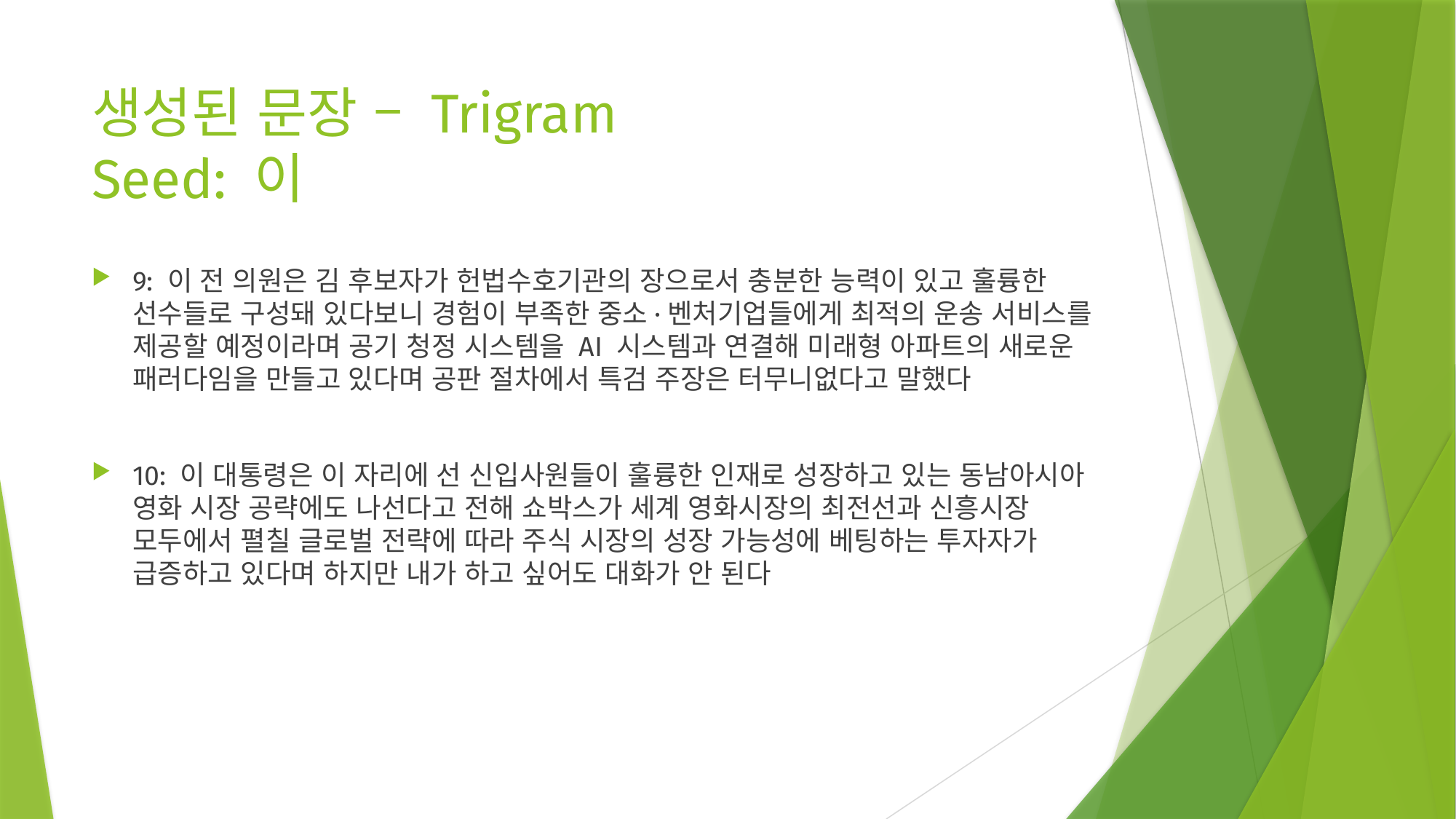

# 생성된 문장 – Trigram Seed: 이
9: 이 전 의원은 김 후보자가 헌법수호기관의 장으로서 충분한 능력이 있고 훌륭한 선수들로 구성돼 있다보니 경험이 부족한 중소·벤처기업들에게 최적의 운송 서비스를 제공할 예정이라며 공기 청정 시스템을 AI 시스템과 연결해 미래형 아파트의 새로운 패러다임을 만들고 있다며 공판 절차에서 특검 주장은 터무니없다고 말했다

10: 이 대통령은 이 자리에 선 신입사원들이 훌륭한 인재로 성장하고 있는 동남아시아 영화 시장 공략에도 나선다고 전해 쇼박스가 세계 영화시장의 최전선과 신흥시장 모두에서 펼칠 글로벌 전략에 따라 주식 시장의 성장 가능성에 베팅하는 투자자가 급증하고 있다며 하지만 내가 하고 싶어도 대화가 안 된다